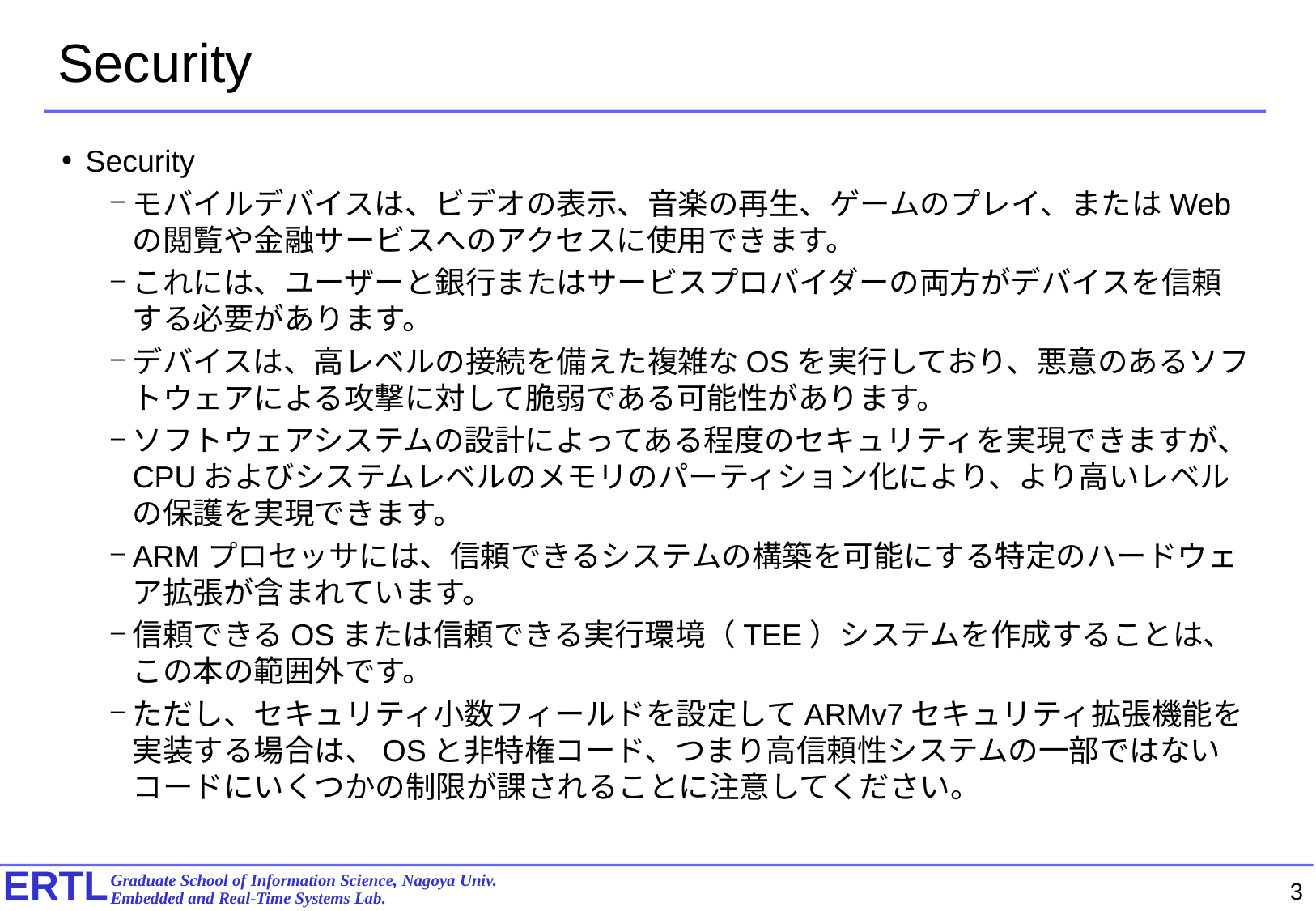

# Security
Security
モバイルデバイスは、ビデオの表示、音楽の再生、ゲームのプレイ、またはWebの閲覧や金融サービスへのアクセスに使用できます。
これには、ユーザーと銀行またはサービスプロバイダーの両方がデバイスを信頼する必要があります。
デバイスは、高レベルの接続を備えた複雑なOSを実行しており、悪意のあるソフトウェアによる攻撃に対して脆弱である可能性があります。
ソフトウェアシステムの設計によってある程度のセキュリティを実現できますが、CPUおよびシステムレベルのメモリのパーティション化により、より高いレベルの保護を実現できます。
ARMプロセッサには、信頼できるシステムの構築を可能にする特定のハードウェア拡張が含まれています。
信頼できるOSまたは信頼できる実行環境（TEE）システムを作成することは、この本の範囲外です。
ただし、セキュリティ小数フィールドを設定してARMv7セキュリティ拡張機能を実装する場合は、OSと非特権コード、つまり高信頼性システムの一部ではないコードにいくつかの制限が課されることに注意してください。
3